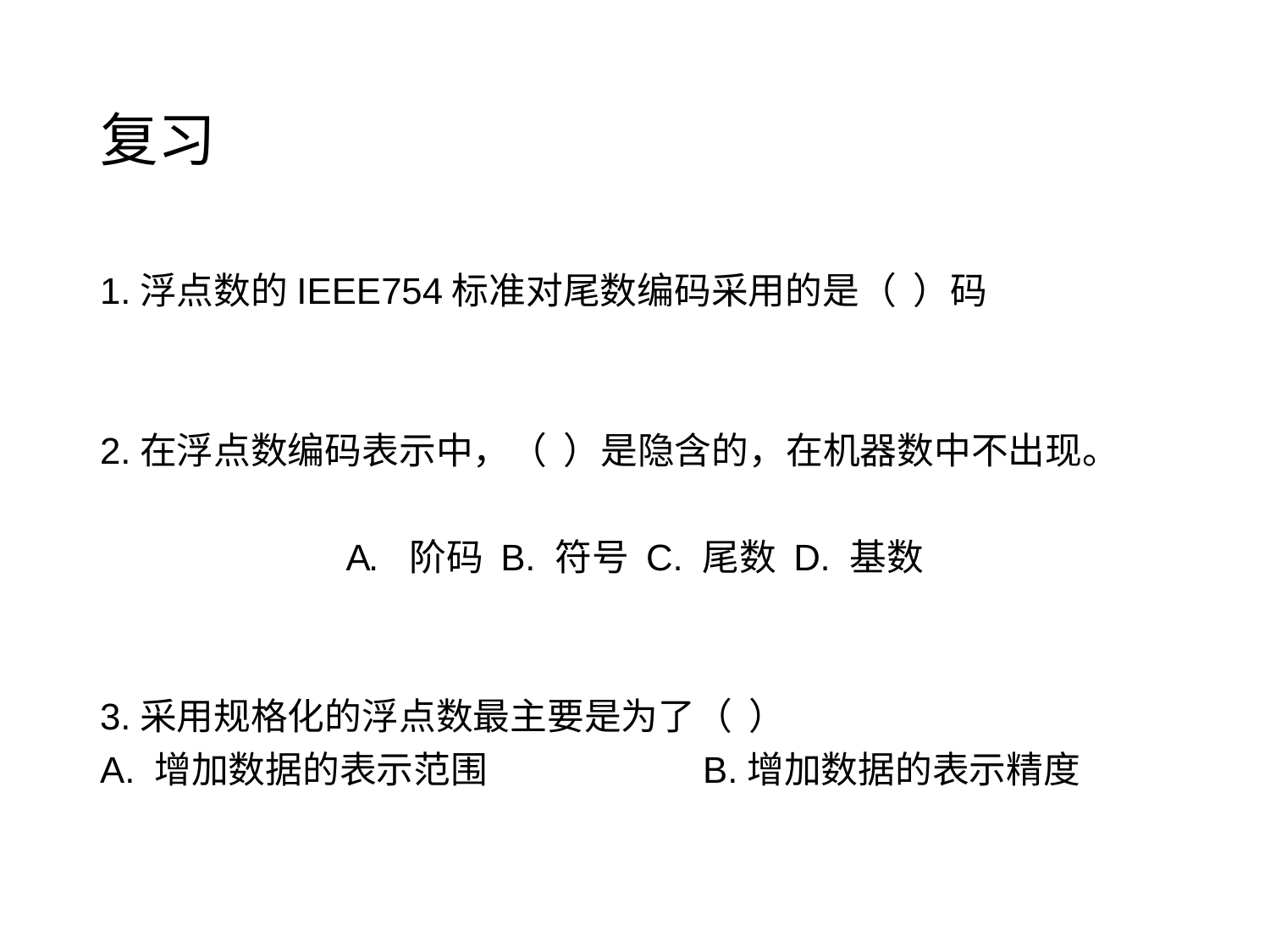

# 复习
1.浮点数的IEEE754标准对尾数编码采用的是（  ）码

2.在浮点数编码表示中，（  ）是隐含的，在机器数中不出现。

阶码 B. 符号 C. 尾数 D. 基数

3.采用规格化的浮点数最主要是为了（  ）
A. 增加数据的表示范围                         B.增加数据的表示精度